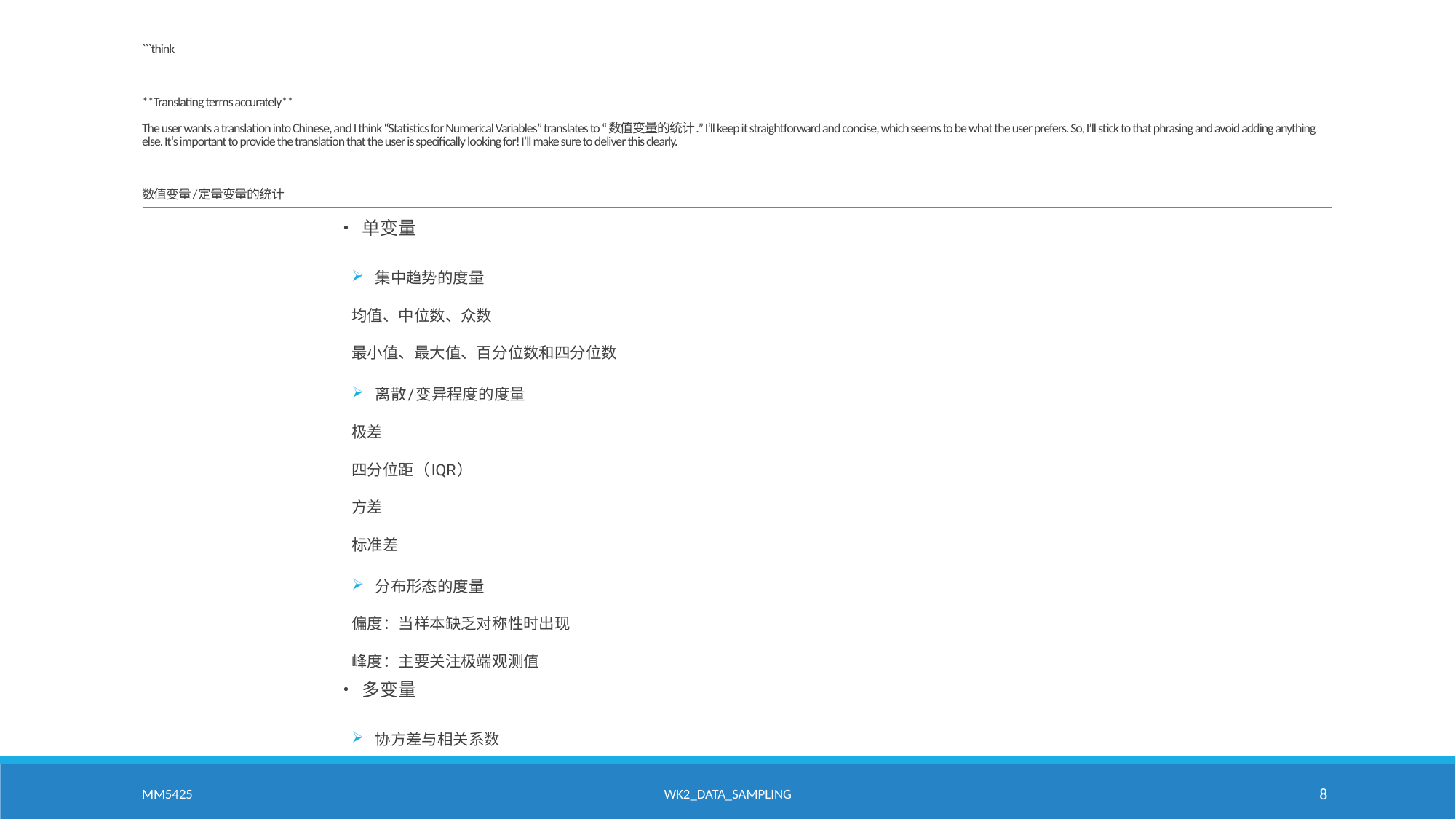

# ```think **Translating terms accurately** The user wants a translation into Chinese, and I think “Statistics for Numerical Variables” translates to “数值变量的统计.” I‘ll keep it straightforward and concise, which seems to be what the user prefers. So, I’ll stick to that phrasing and avoid adding anything else. It‘s important to provide the translation that the user is specifically looking for! I’ll make sure to deliver this clearly. 数值变量/定量变量的统计
• 单变量

集中趋势的度量
	均值、中位数、众数
	最小值、最大值、百分位数和四分位数

离散/变异程度的度量
	极差
	四分位距（IQR）
	方差
	标准差

分布形态的度量
	偏度：当样本缺乏对称性时出现
	峰度：主要关注极端观测值
• 多变量

协方差与相关系数
MM5425
WK2_Data_Sampling
8